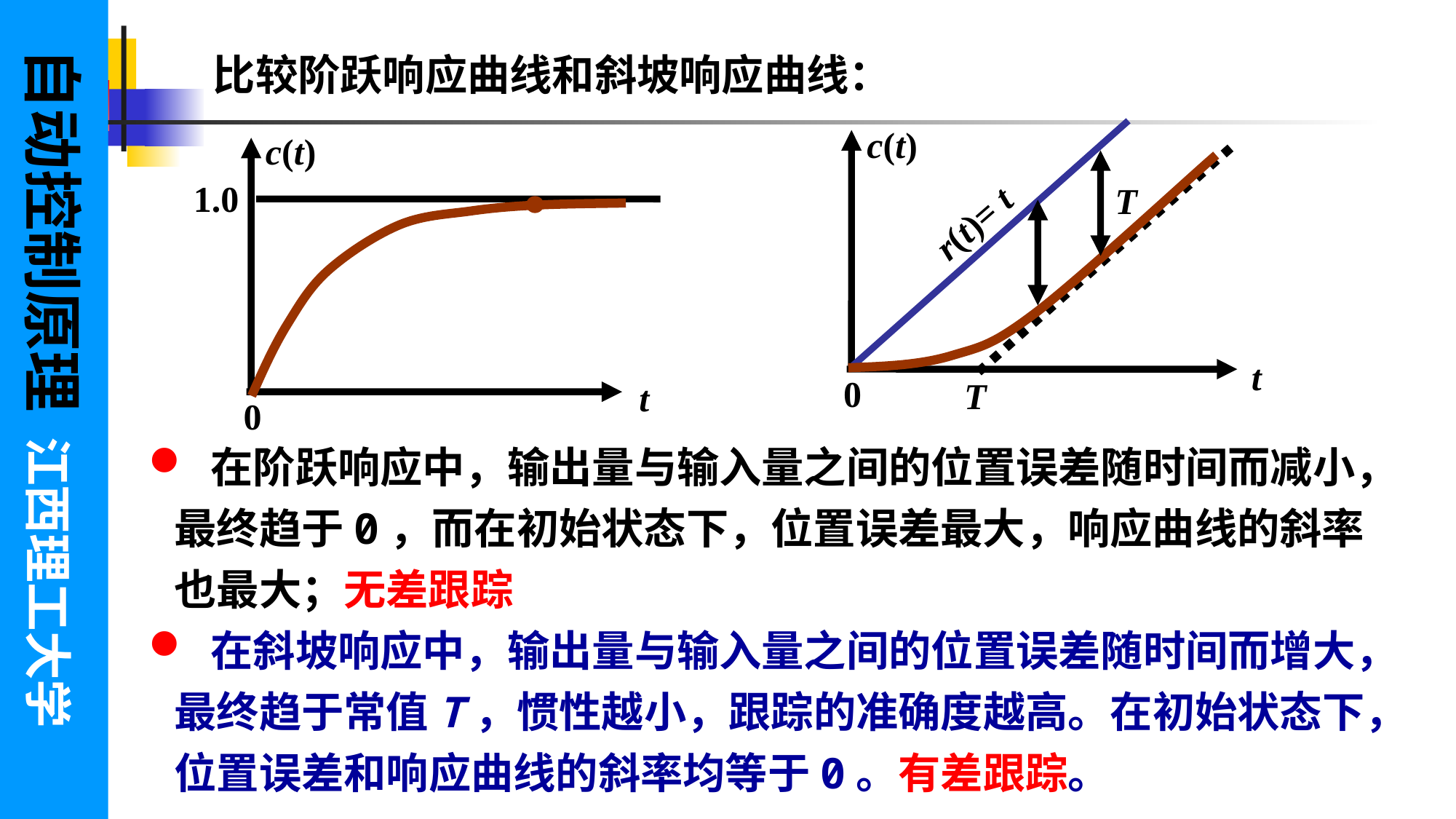

自动控制原理  江西理工大学
比较阶跃响应曲线和斜坡响应曲线：
c(t)

t
0

T
r(t)= t

T
c(t)

t

1.0

　0
 在阶跃响应中，输出量与输入量之间的位置误差随时间而减小，最终趋于0，而在初始状态下，位置误差最大，响应曲线的斜率也最大；无差跟踪
 在斜坡响应中，输出量与输入量之间的位置误差随时间而增大，最终趋于常值T，惯性越小，跟踪的准确度越高。在初始状态下，位置误差和响应曲线的斜率均等于0。有差跟踪。